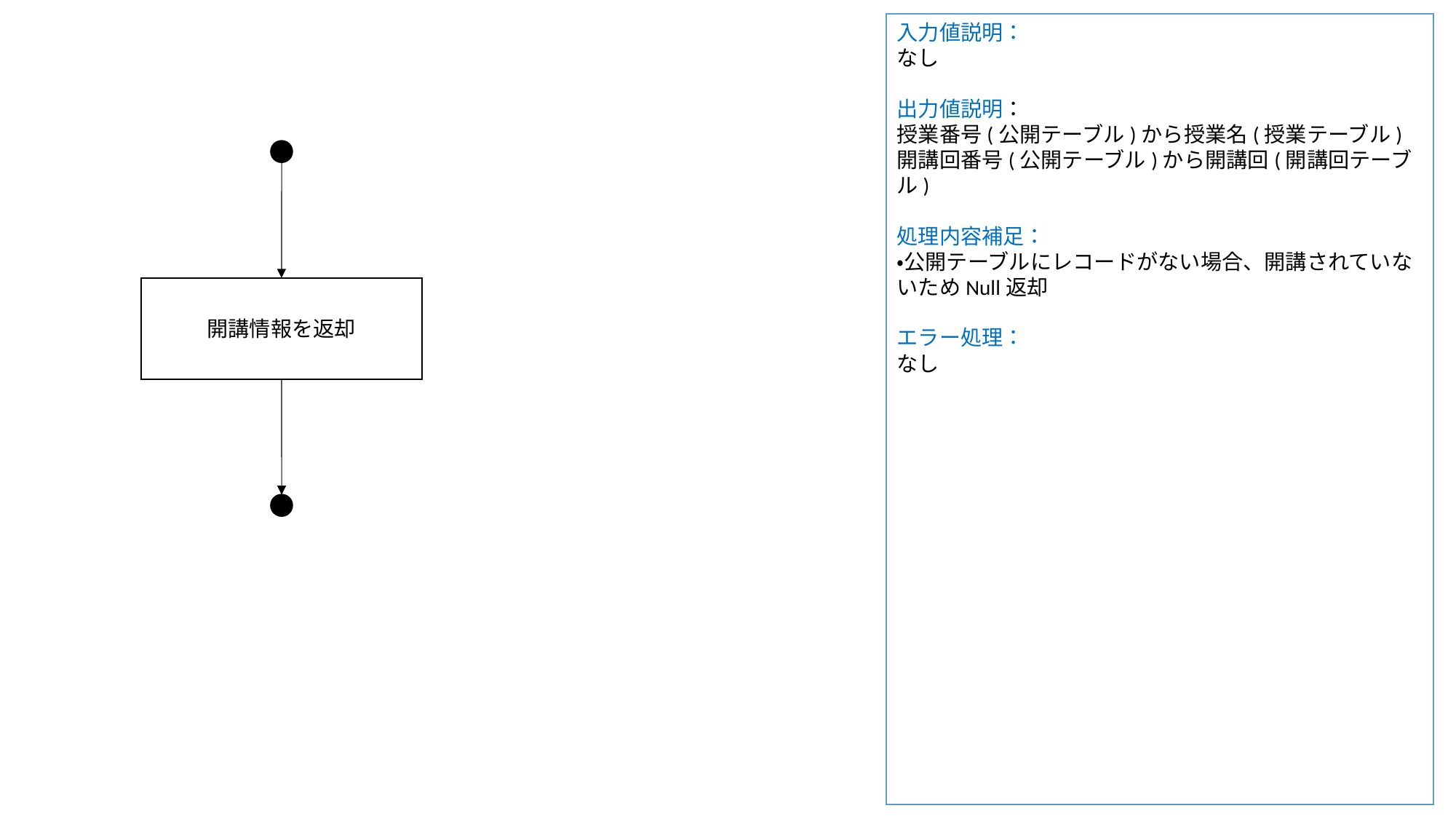

入力値説明：
なし

出力値説明：
授業番号(公開テーブル)から授業名(授業テーブル)
開講回番号(公開テーブル)から開講回(開講回テーブル)

処理内容補足：
・公開テーブルにレコードがない場合、開講されていないためNull返却

エラー処理：
なし

開講情報を返却